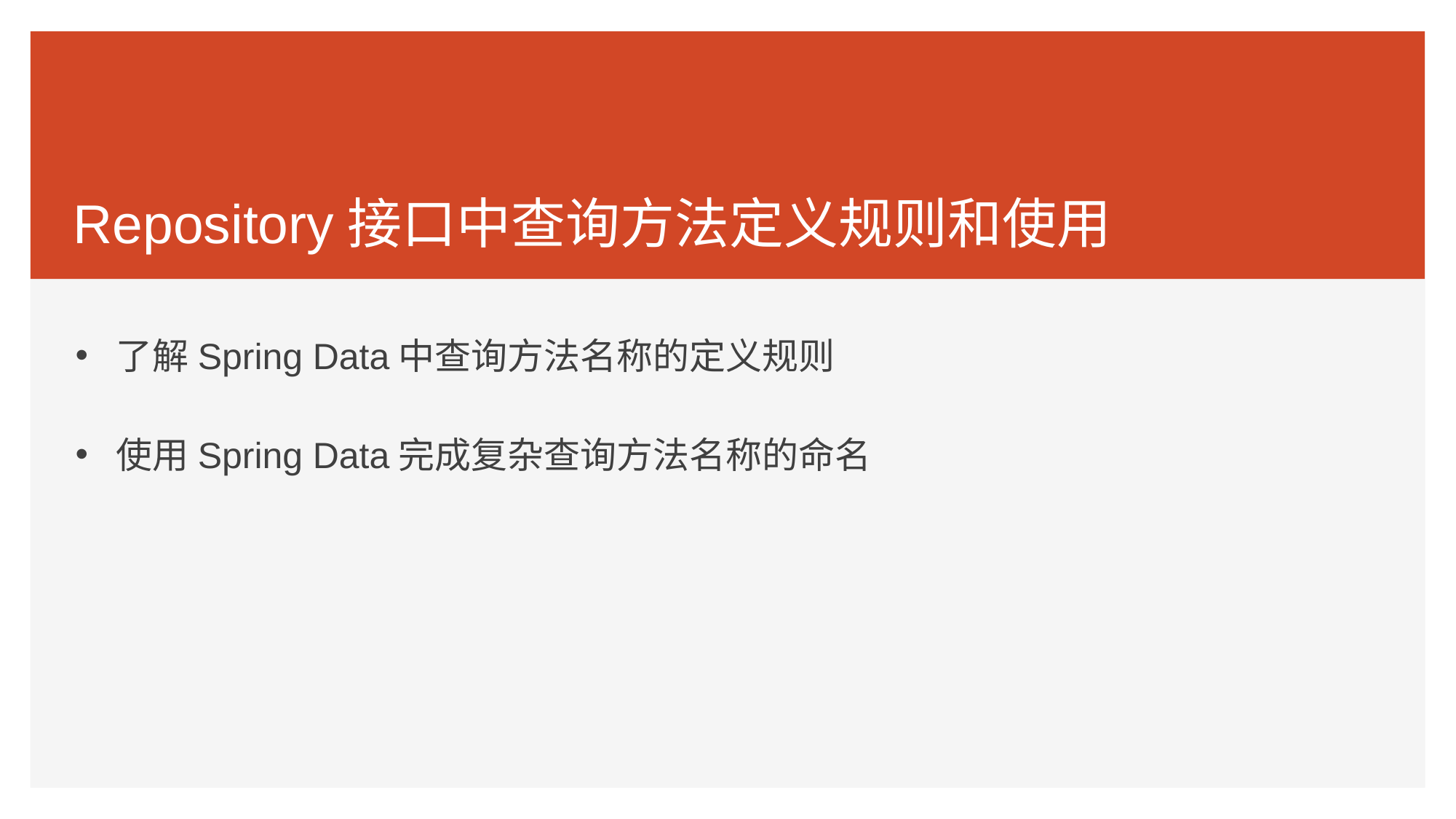

# Repository接口中查询方法定义规则和使用
了解Spring Data中查询方法名称的定义规则
使用Spring Data完成复杂查询方法名称的命名